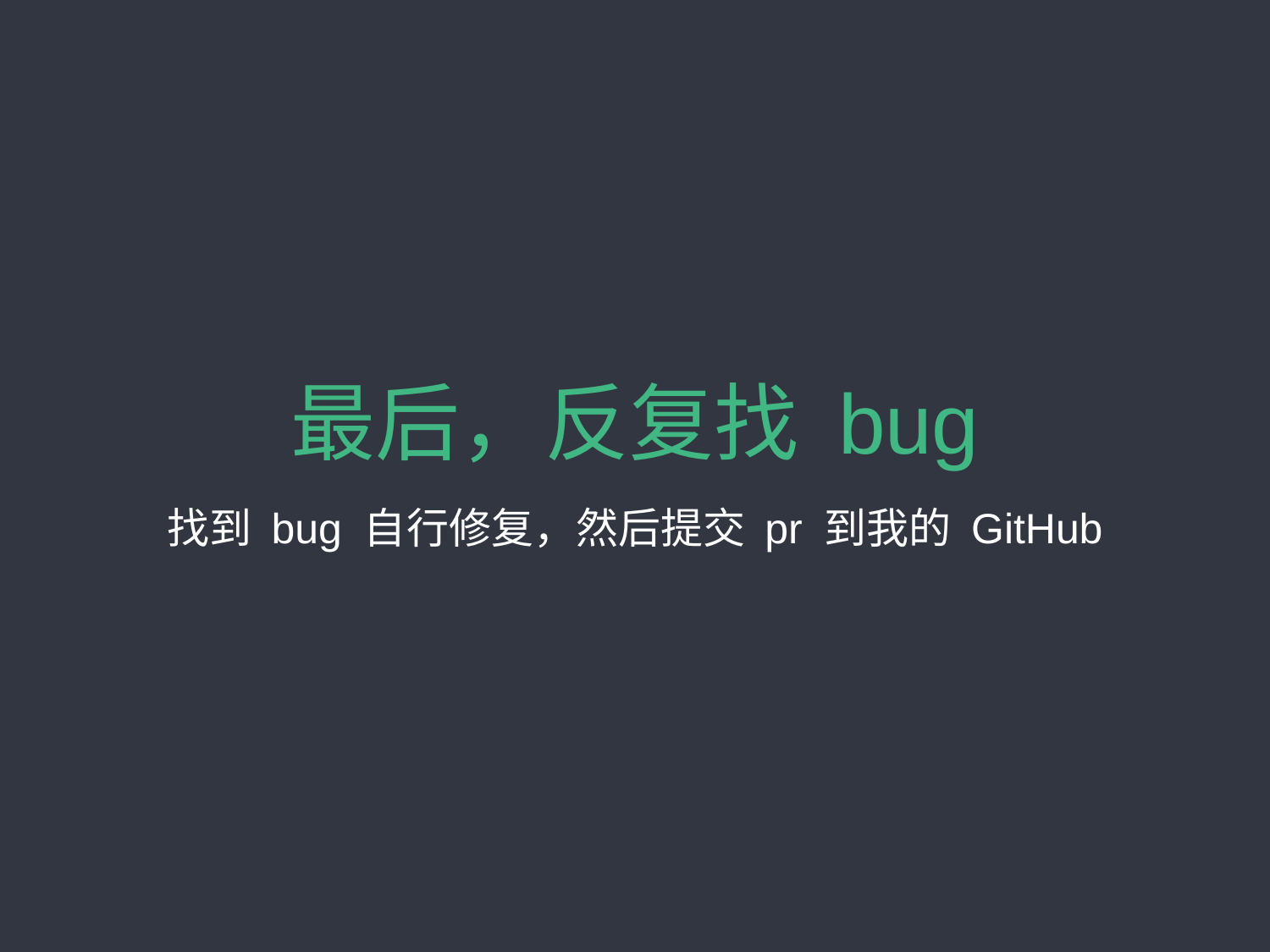

# 最后，反复找 bug
找到 bug 自行修复，然后提交 pr 到我的 GitHub